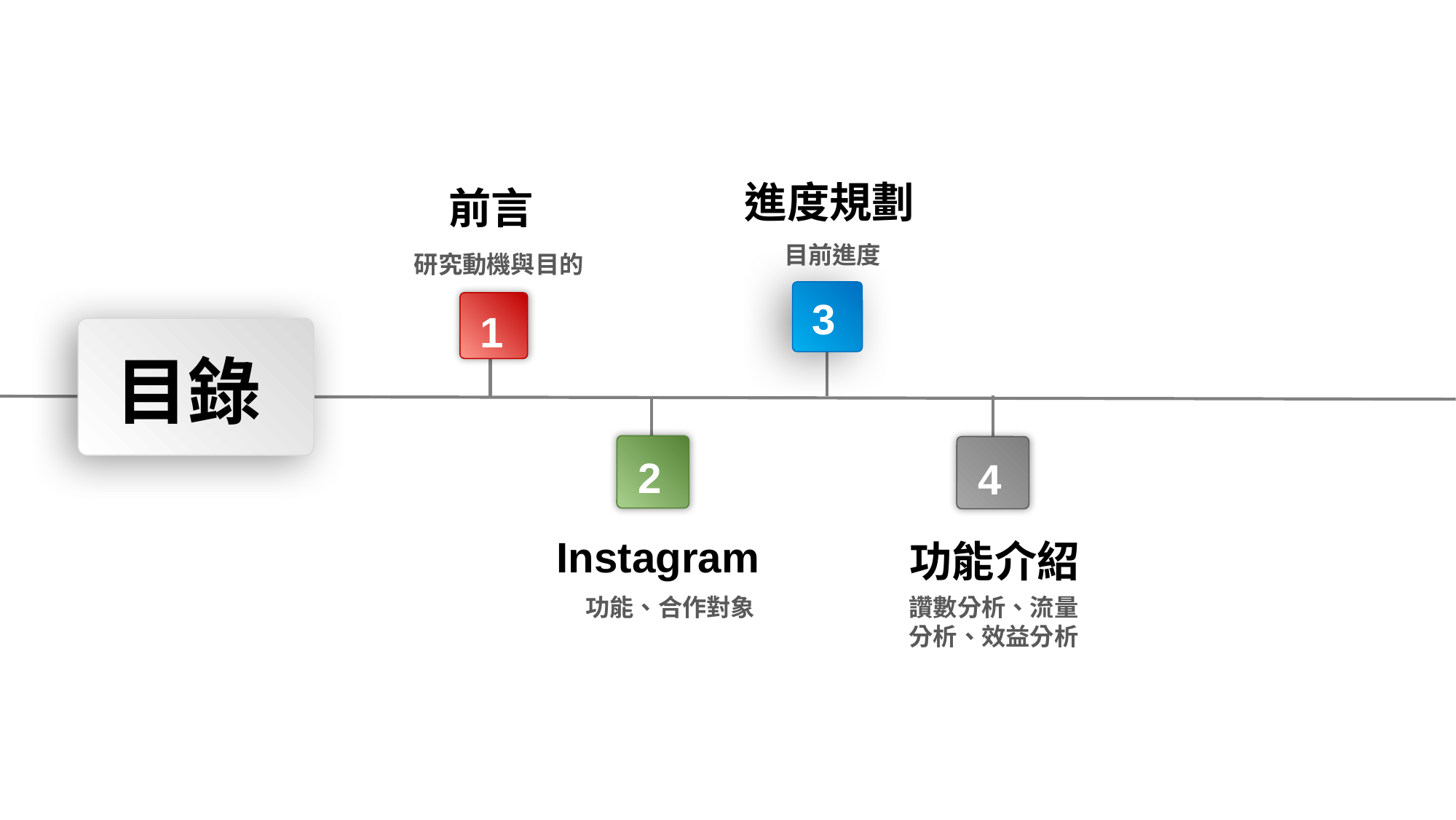

進度規劃
前言
目前進度
研究動機與目的

3
5

5
1

目錄

2
4
Instagram
功能介紹
功能、合作對象
讚數分析、流量分析、效益分析